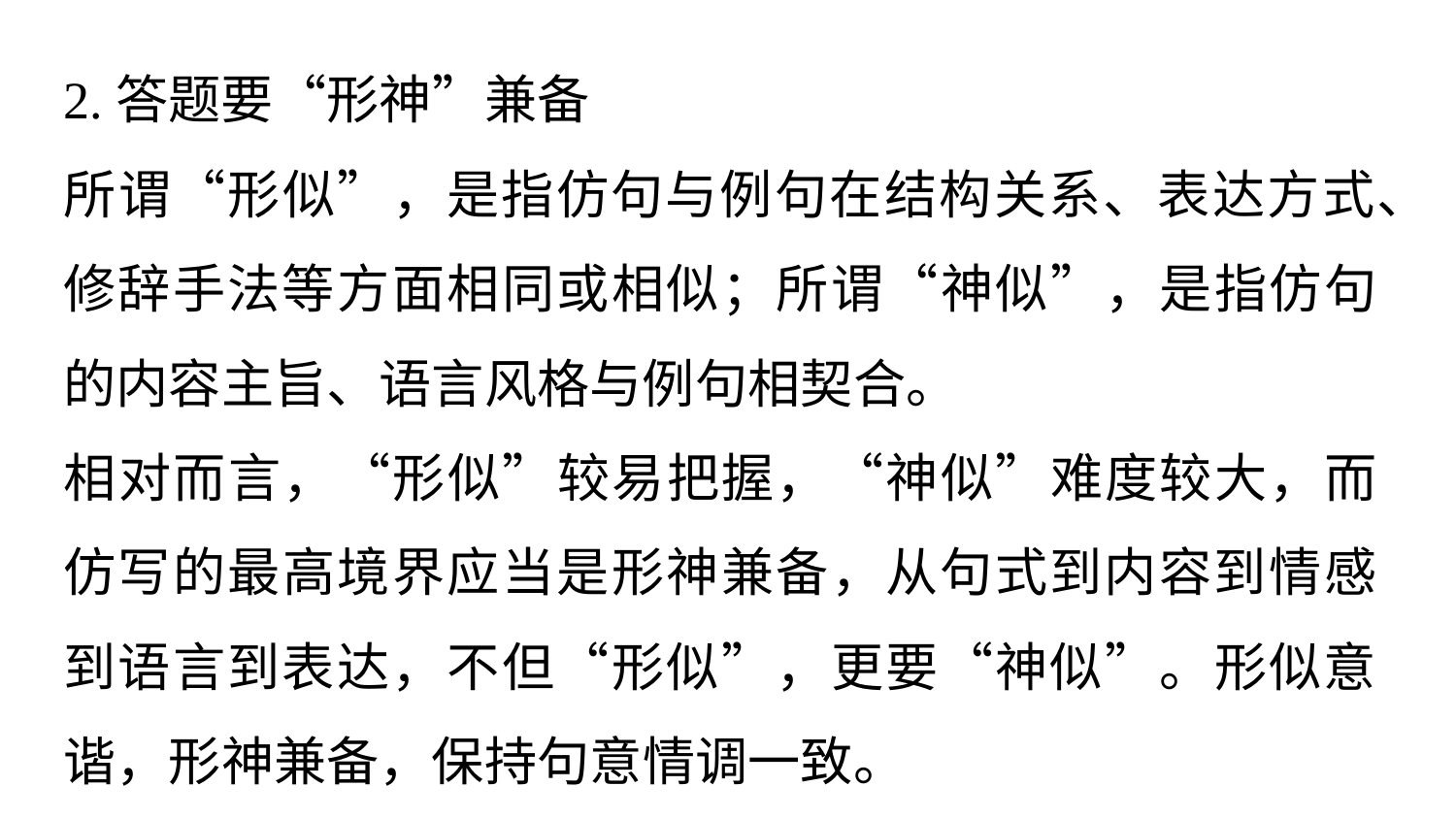

2.答题要“形神”兼备
所谓“形似”，是指仿句与例句在结构关系、表达方式、修辞手法等方面相同或相似；所谓“神似”，是指仿句的内容主旨、语言风格与例句相契合。
相对而言，“形似”较易把握，“神似”难度较大，而仿写的最高境界应当是形神兼备，从句式到内容到情感到语言到表达，不但“形似”，更要“神似”。形似意谐，形神兼备，保持句意情调一致。